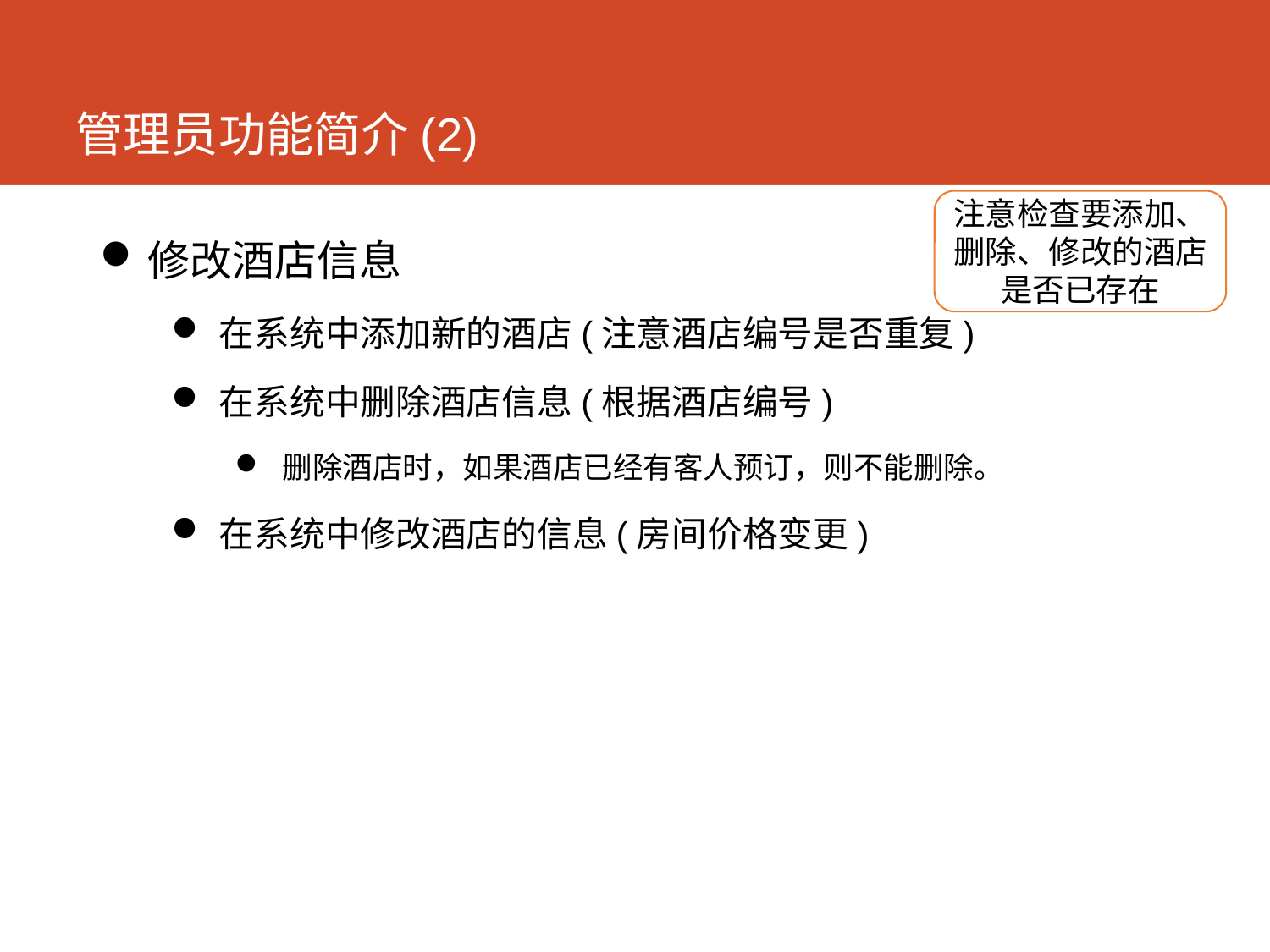

# 管理员功能简介(2)

注意检查要添加、删除、修改的酒店是否已存在

修改酒店信息
在系统中添加新的酒店(注意酒店编号是否重复)
在系统中删除酒店信息(根据酒店编号)
删除酒店时，如果酒店已经有客人预订，则不能删除。
在系统中修改酒店的信息(房间价格变更)